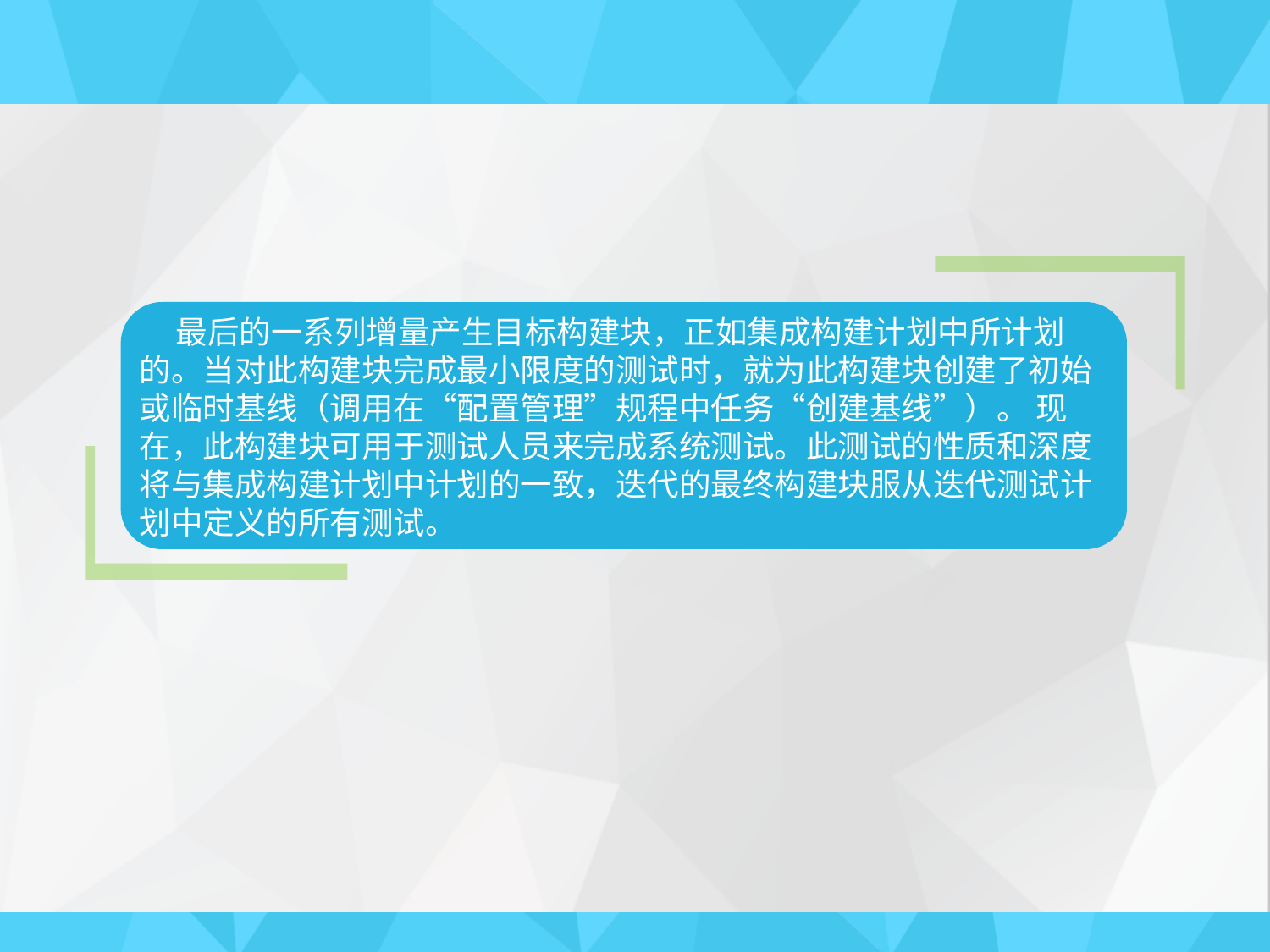

最后的一系列增量产生目标构建块，正如集成构建计划中所计划的。当对此构建块完成最小限度的测试时，就为此构建块创建了初始或临时基线（调用在“配置管理”规程中任务“创建基线”）。 现在，此构建块可用于测试人员来完成系统测试。此测试的性质和深度将与集成构建计划中计划的一致，迭代的最终构建块服从迭代测试计划中定义的所有测试。